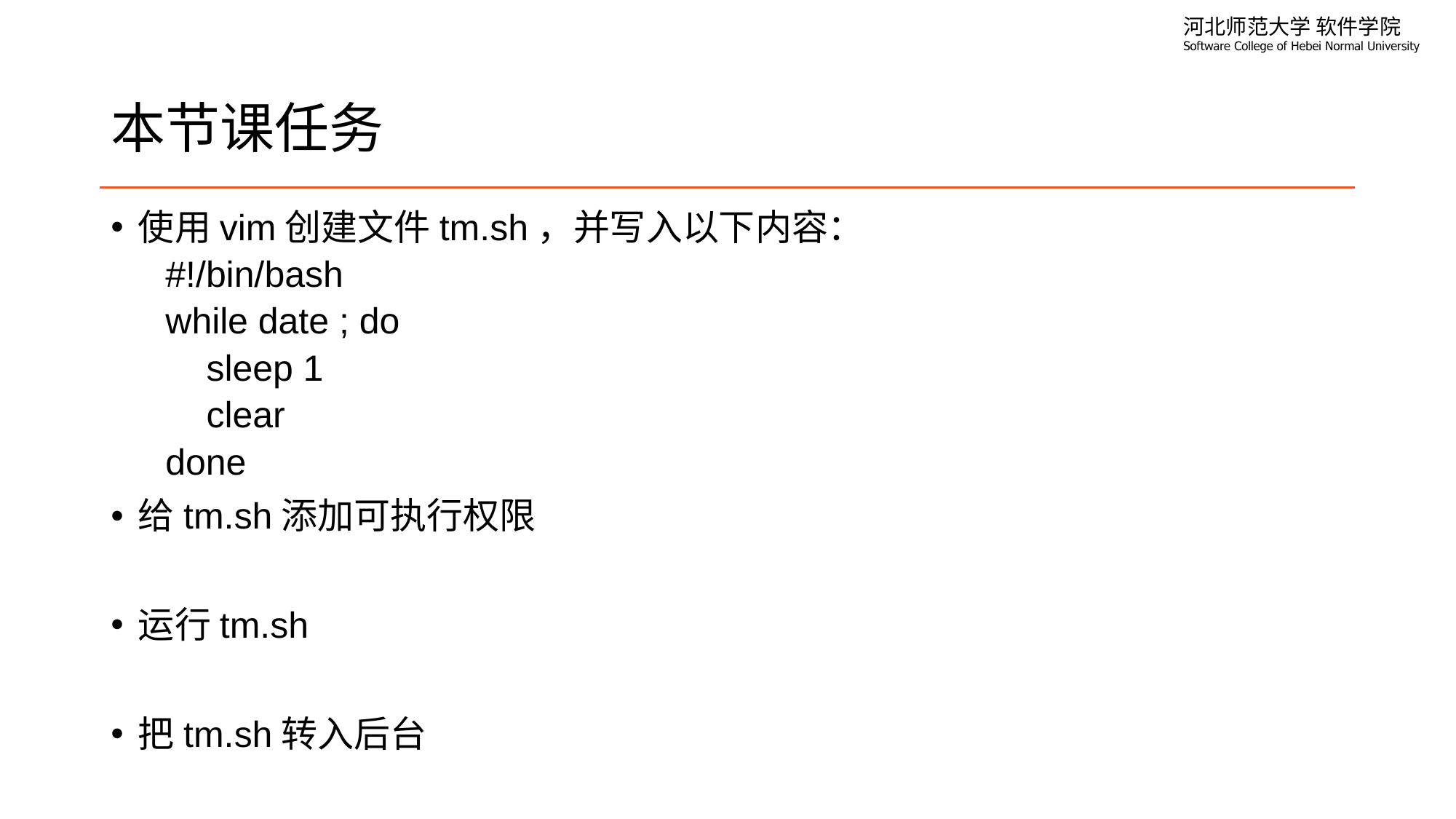

# 本节课任务
使用vim创建文件tm.sh，并写入以下内容：
#!/bin/bash
while date ; do
    sleep 1
    clear
done
给tm.sh添加可执行权限

运行tm.sh

把tm.sh转入后台